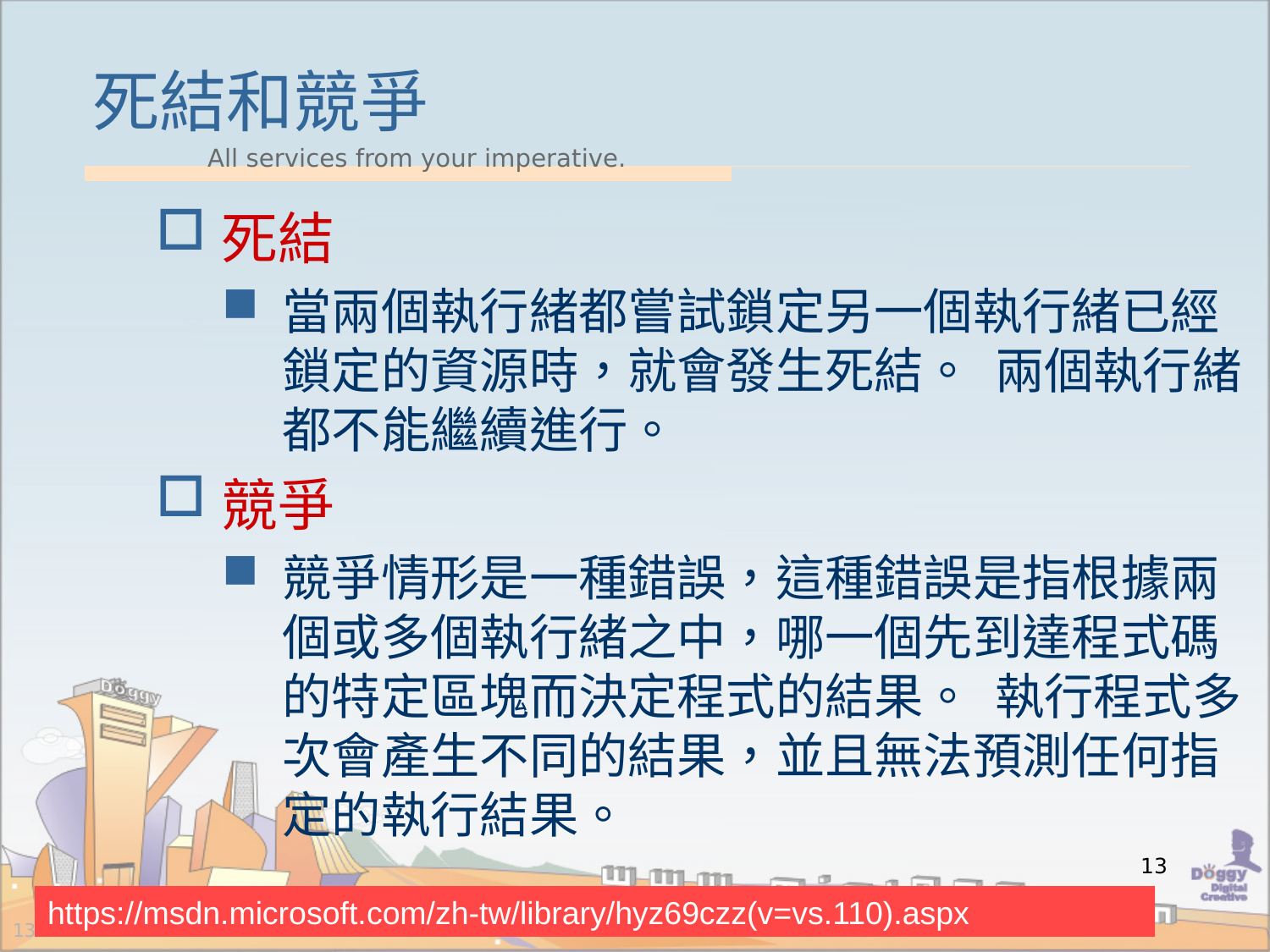

# 死結和競爭
死結
當兩個執行緒都嘗試鎖定另一個執行緒已經鎖定的資源時，就會發生死結。  兩個執行緒都不能繼續進行。
競爭
競爭情形是一種錯誤，這種錯誤是指根據兩個或多個執行緒之中，哪一個先到達程式碼的特定區塊而決定程式的結果。  執行程式多次會產生不同的結果，並且無法預測任何指定的執行結果。
13
https://msdn.microsoft.com/zh-tw/library/hyz69czz(v=vs.110).aspx